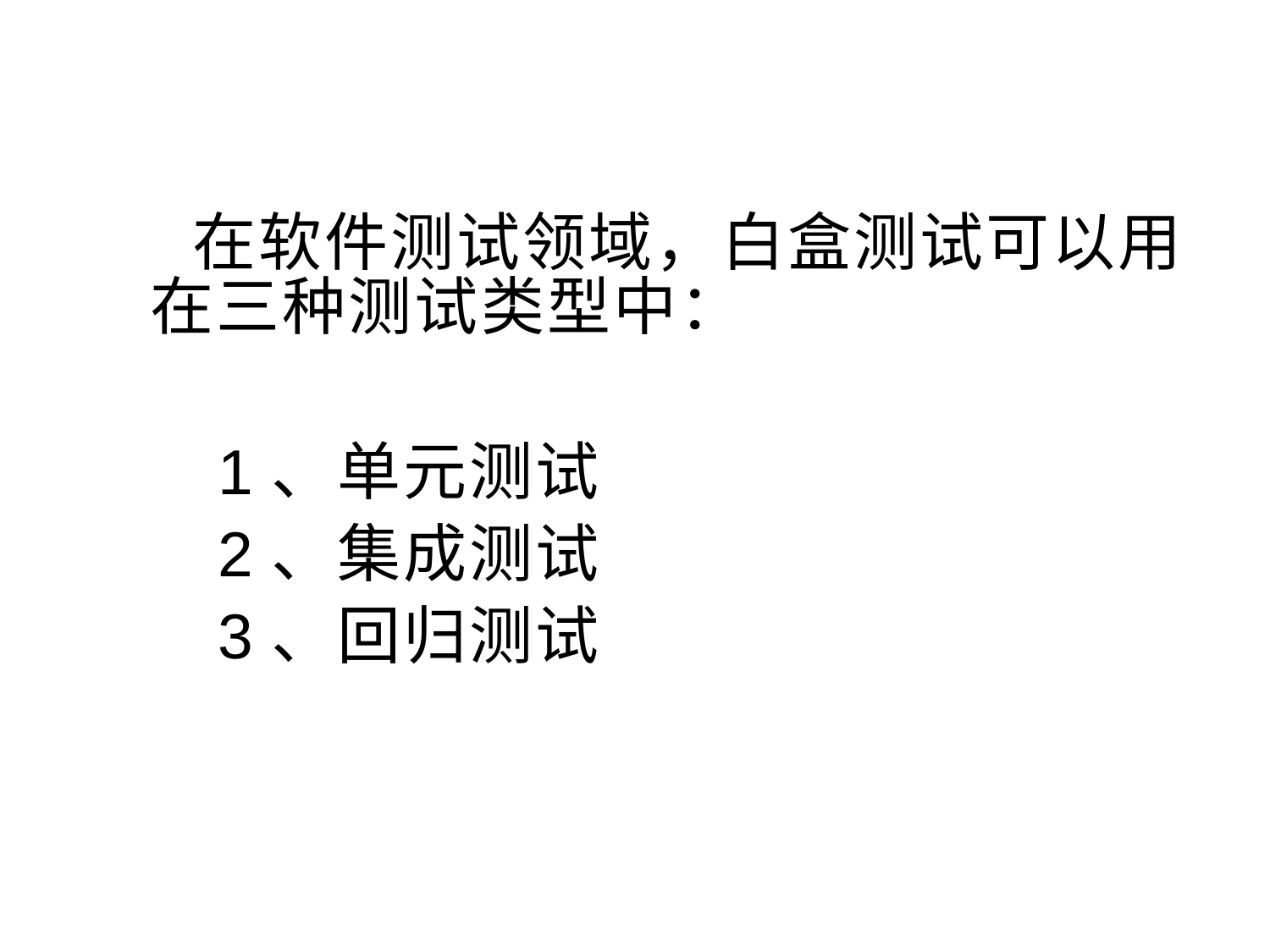

在软件测试领域，白盒测试可以用在三种测试类型中：

       1、单元测试
       2、集成测试
       3、回归测试